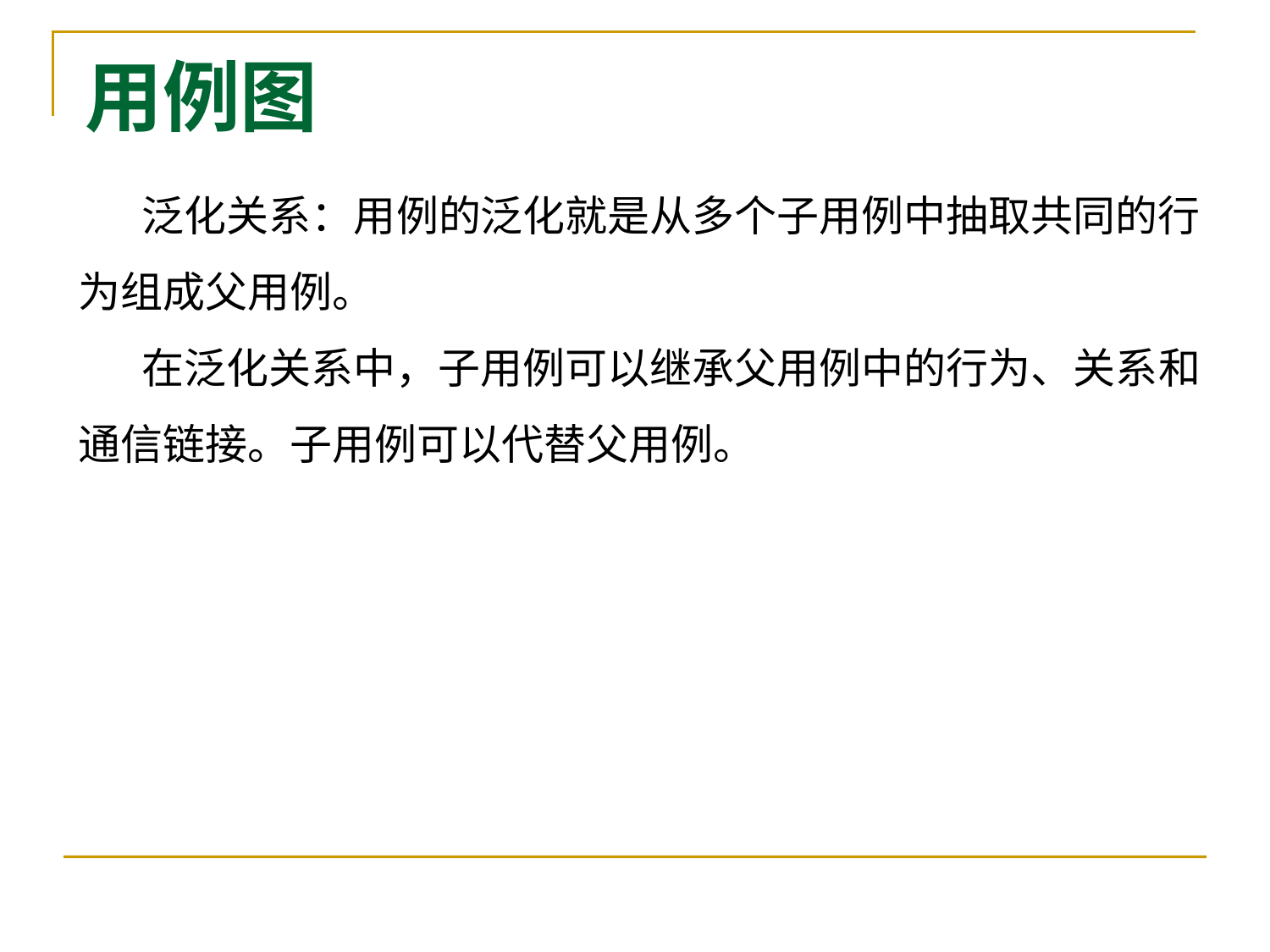

# 用例图
泛化关系：用例的泛化就是从多个子用例中抽取共同的行为组成父用例。
在泛化关系中，子用例可以继承父用例中的行为、关系和通信链接。子用例可以代替父用例。